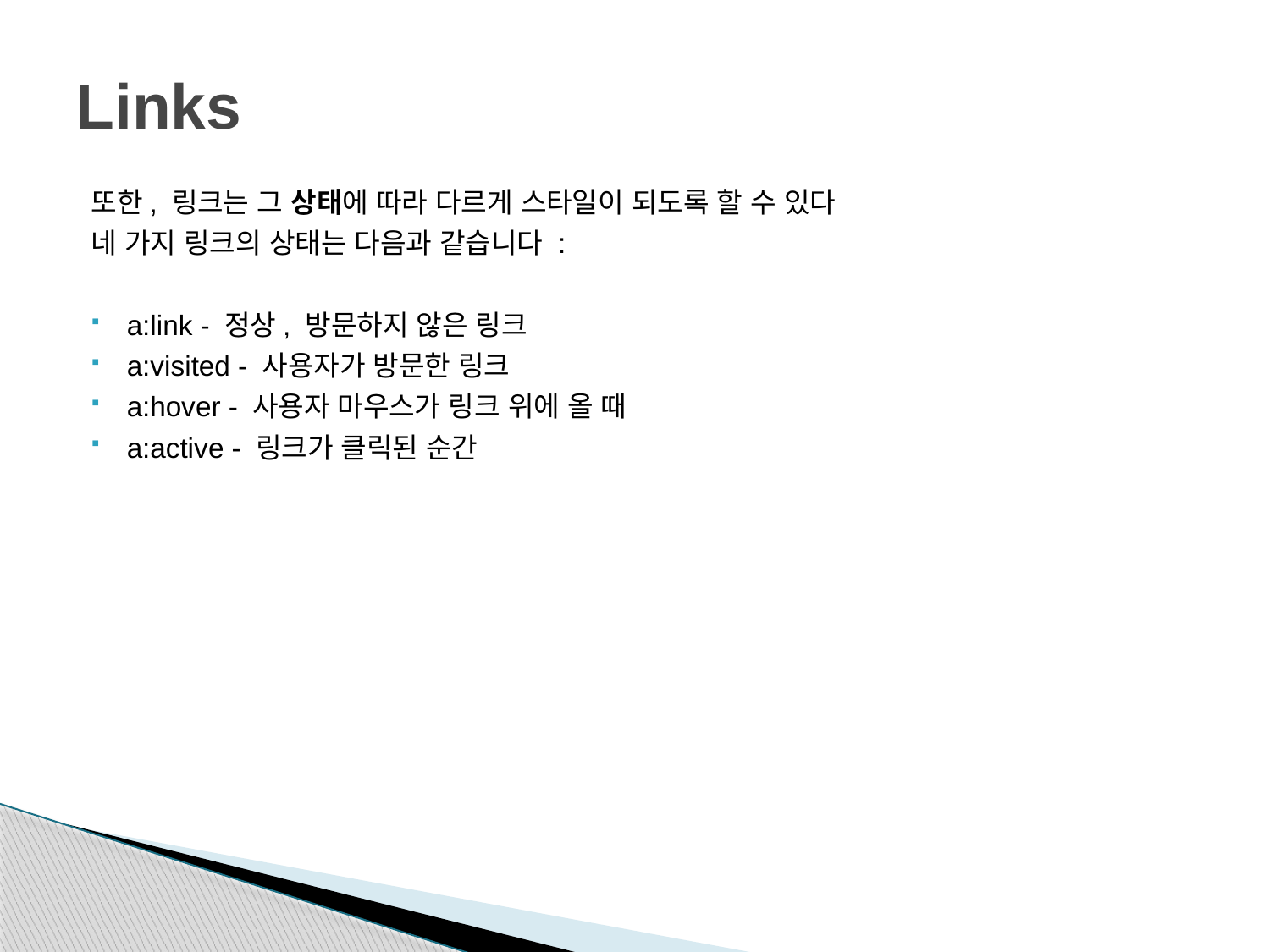

# Links
또한, 링크는 그 상태에 따라 다르게 스타일이 되도록 할 수 있다
네 가지 링크의 상태는 다음과 같습니다 :

a:link - 정상, 방문하지 않은 링크
a:visited - 사용자가 방문한 링크
a:hover - 사용자 마우스가 링크 위에 올 때
a:active - 링크가 클릭된 순간